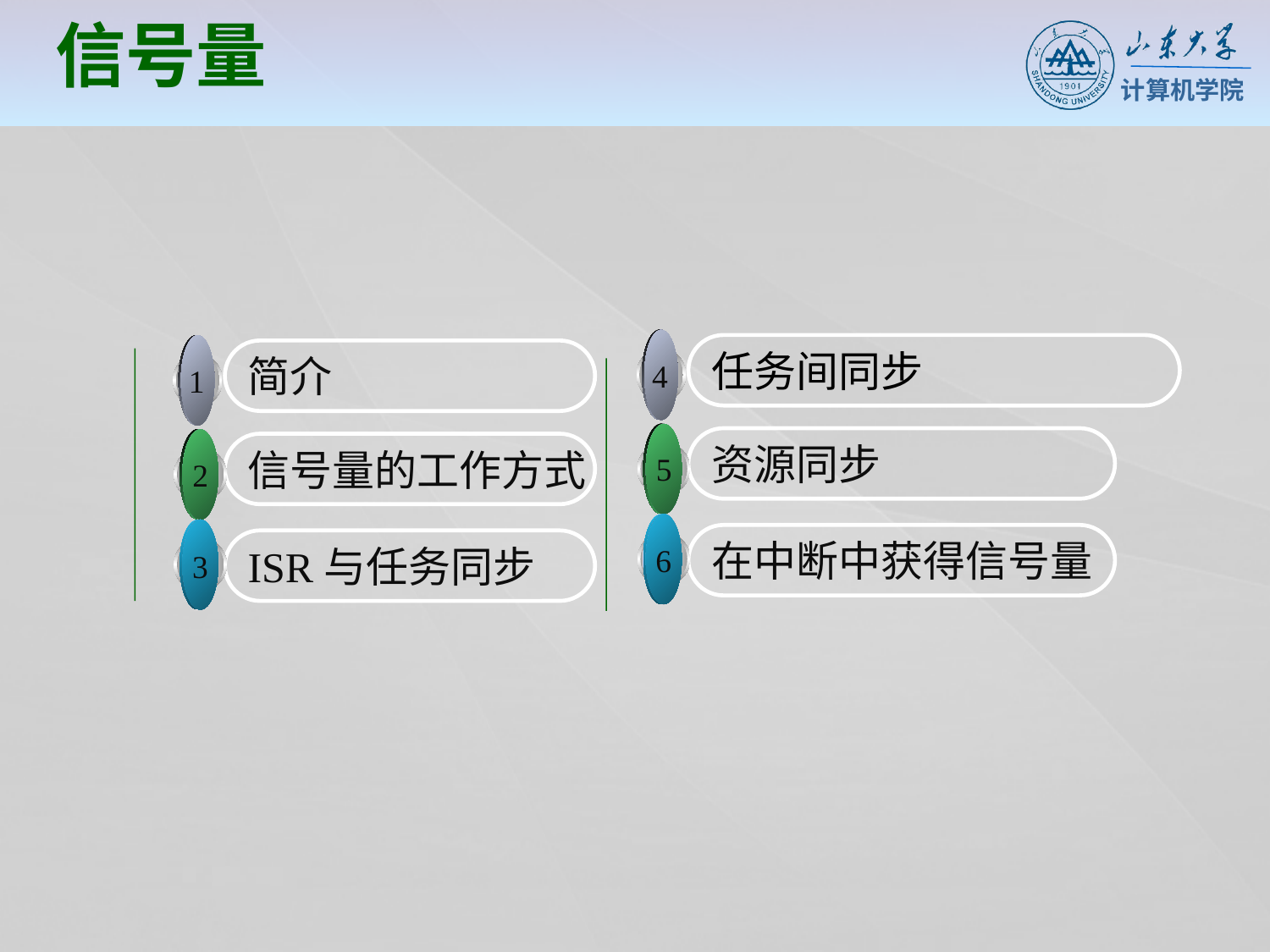

信号量

4
任务间同步

1
简介

5
资源同步

2
信号量的工作方式

6

3
在中断中获得信号量
ISR与任务同步